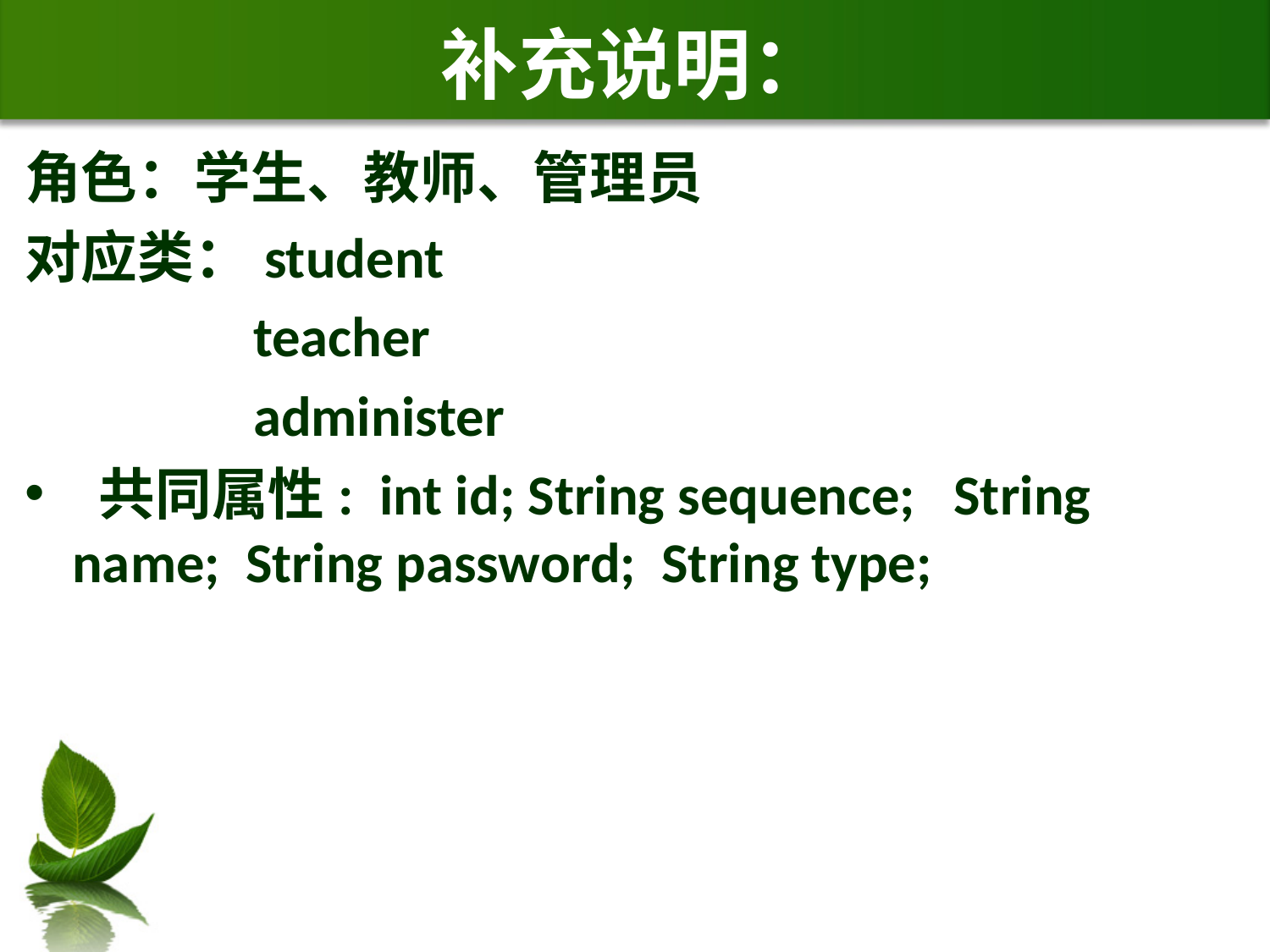

# 补充说明：
角色：学生、教师、管理员
对应类：student
                  teacher
                  administer
 共同属性:  int id; String sequence;   String name;  String password;  String type;